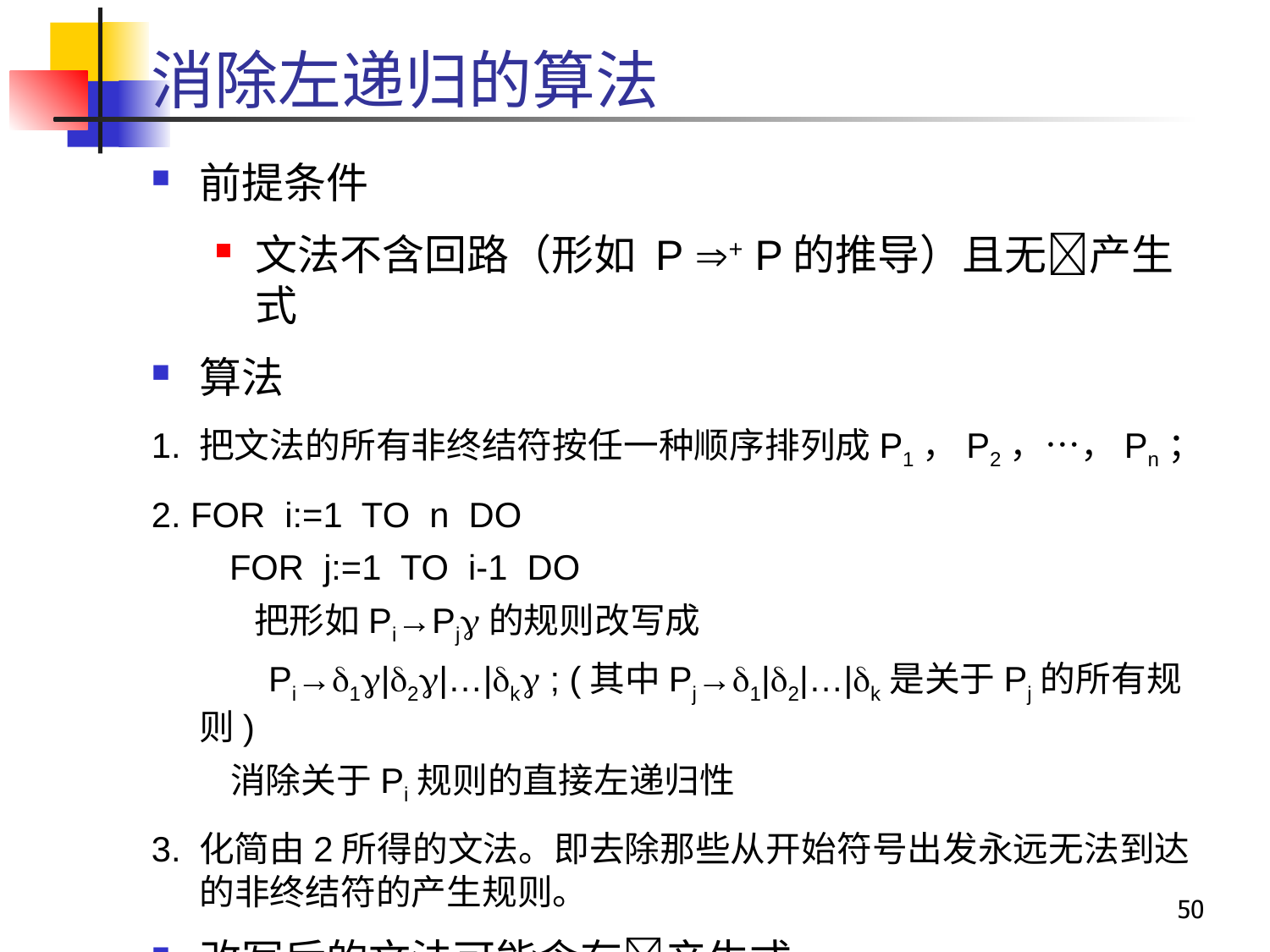

# 消除左递归的算法
前提条件
文法不含回路（形如 P ⇒+ P的推导）且无ε产生式
算法
1. 把文法的所有非终结符按任一种顺序排列成P1，P2，…，Pn；
2. FOR  i:=1  TO  n  DO
        FOR  j:=1  TO  i-1  DO
            把形如Pi→Pjγ的规则改写成
            Pi→δ1γ|δ2γ|…|δkγ ; (其中Pj→δ1|δ2|…|δk是关于Pj的所有规则)
         消除关于Pi规则的直接左递归性
3. 化简由2所得的文法。即去除那些从开始符号出发永远无法到达的非终结符的产生规则。
改写后的文法可能含有ε产生式。
50